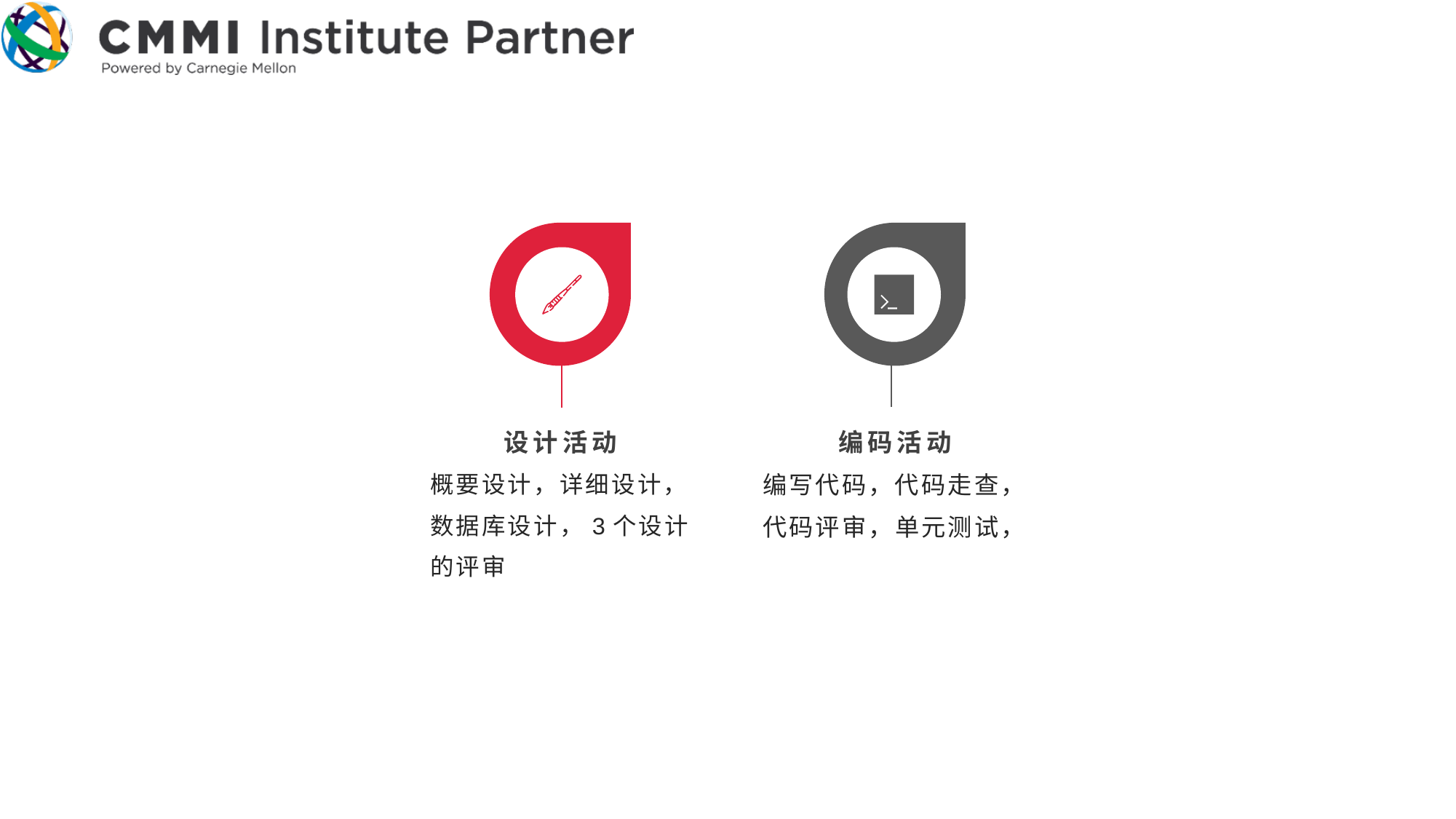

设计活动
编码活动
编写代码，代码走查，代码评审，单元测试，
概要设计，详细设计，数据库设计，3个设计的评审